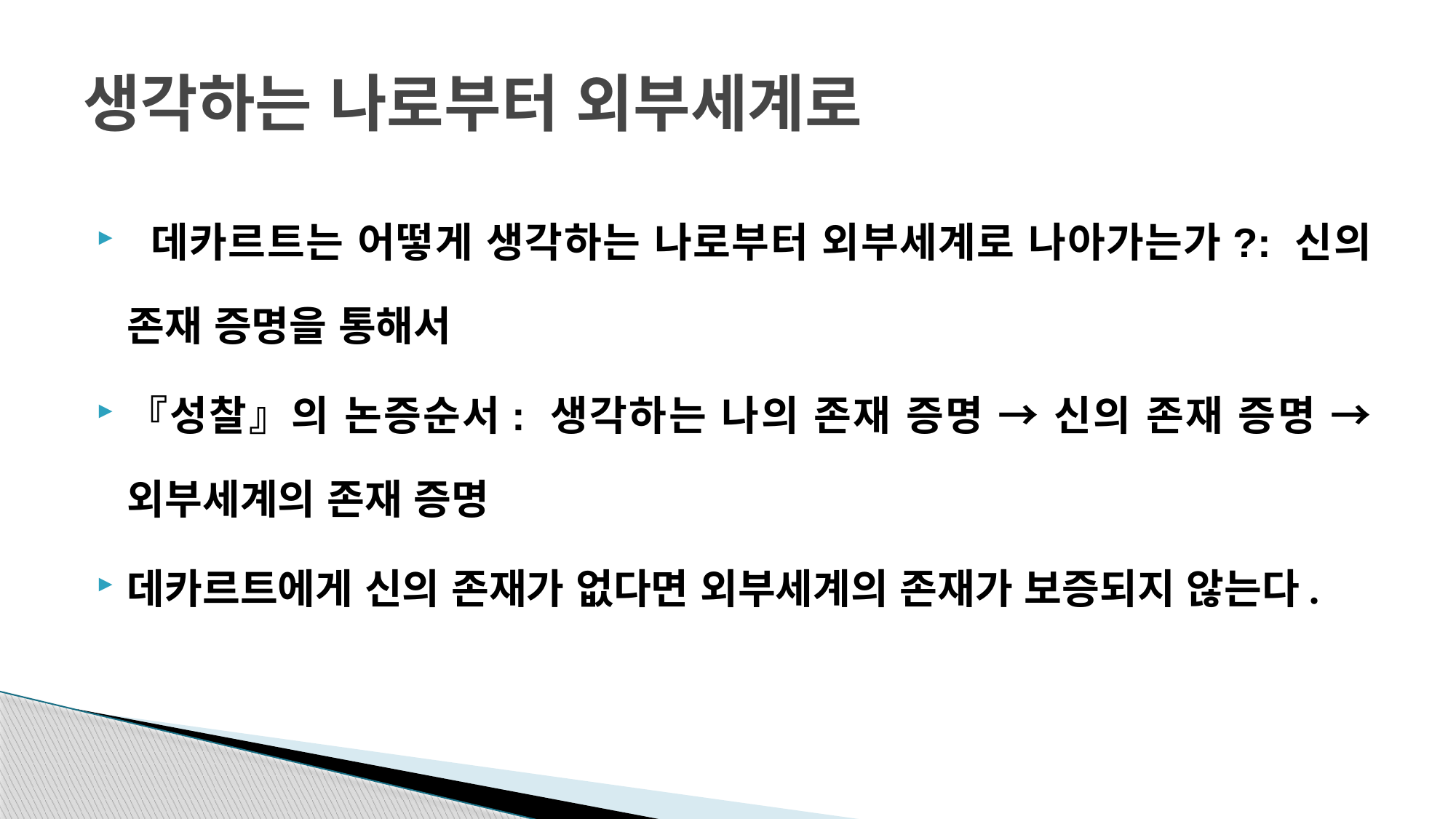

# 생각하는 나로부터 외부세계로
 데카르트는 어떻게 생각하는 나로부터 외부세계로 나아가는가?: 신의 존재 증명을 통해서
『성찰』의 논증순서: 생각하는 나의 존재 증명 → 신의 존재 증명 → 외부세계의 존재 증명
데카르트에게 신의 존재가 없다면 외부세계의 존재가 보증되지 않는다.